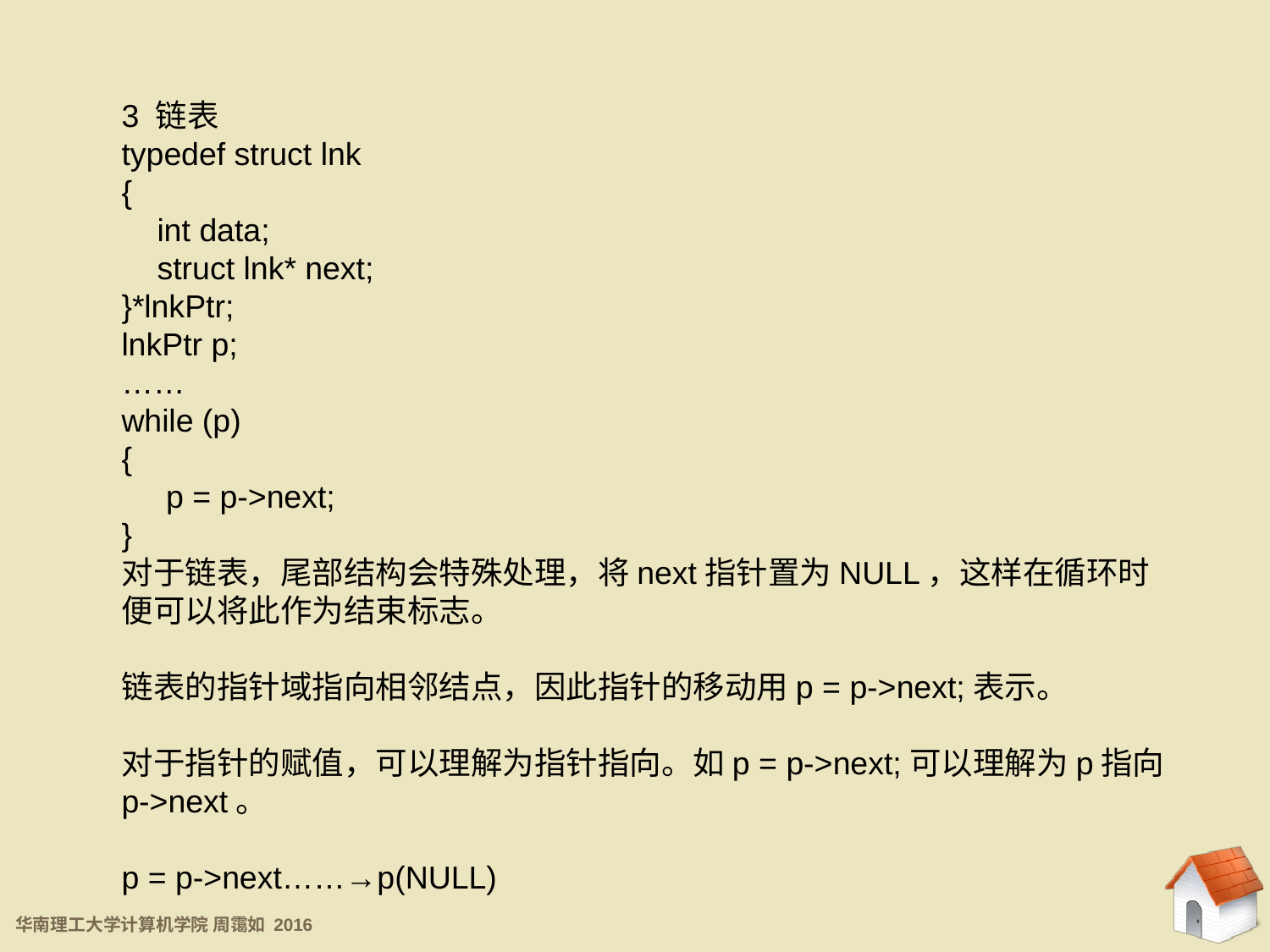

3 链表
typedef struct lnk
{
    int data;
    struct lnk* next;
}*lnkPtr;
lnkPtr p;
……
while (p)
{
     p = p->next;
}
对于链表，尾部结构会特殊处理，将next指针置为NULL，这样在循环时便可以将此作为结束标志。

链表的指针域指向相邻结点，因此指针的移动用p = p->next;表示。

对于指针的赋值，可以理解为指针指向。如p = p->next;可以理解为p指向p->next。

p = p->next……→p(NULL)